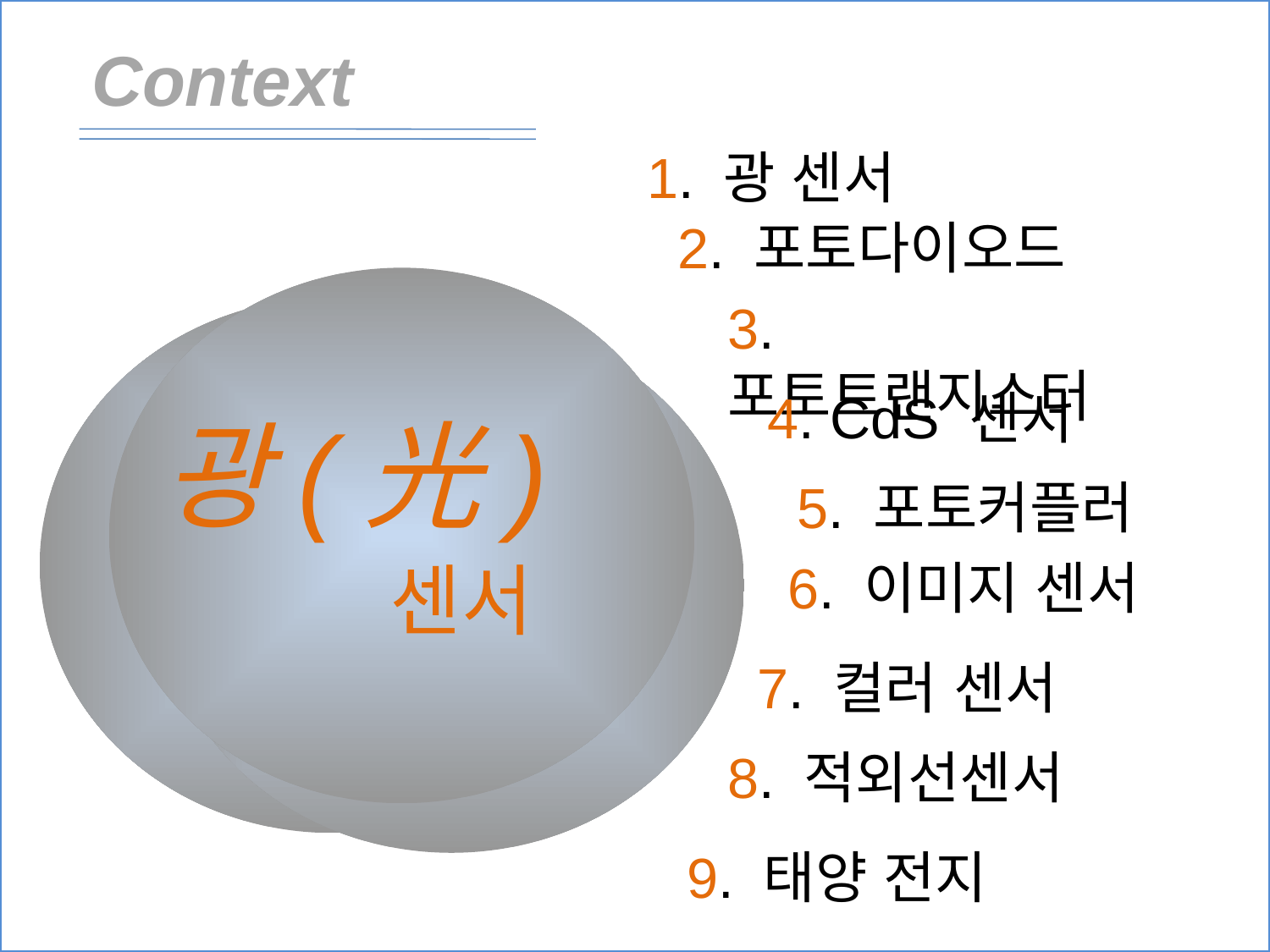

Context
# \
1. 광 센서
2. 포토다이오드

3. 포토트랜지스터

4. CdS 센서
광(光)
5. 포토커플러
센서
6. 이미지 센서
7. 컬러 센서
8. 적외선센서
9. 태양 전지
2